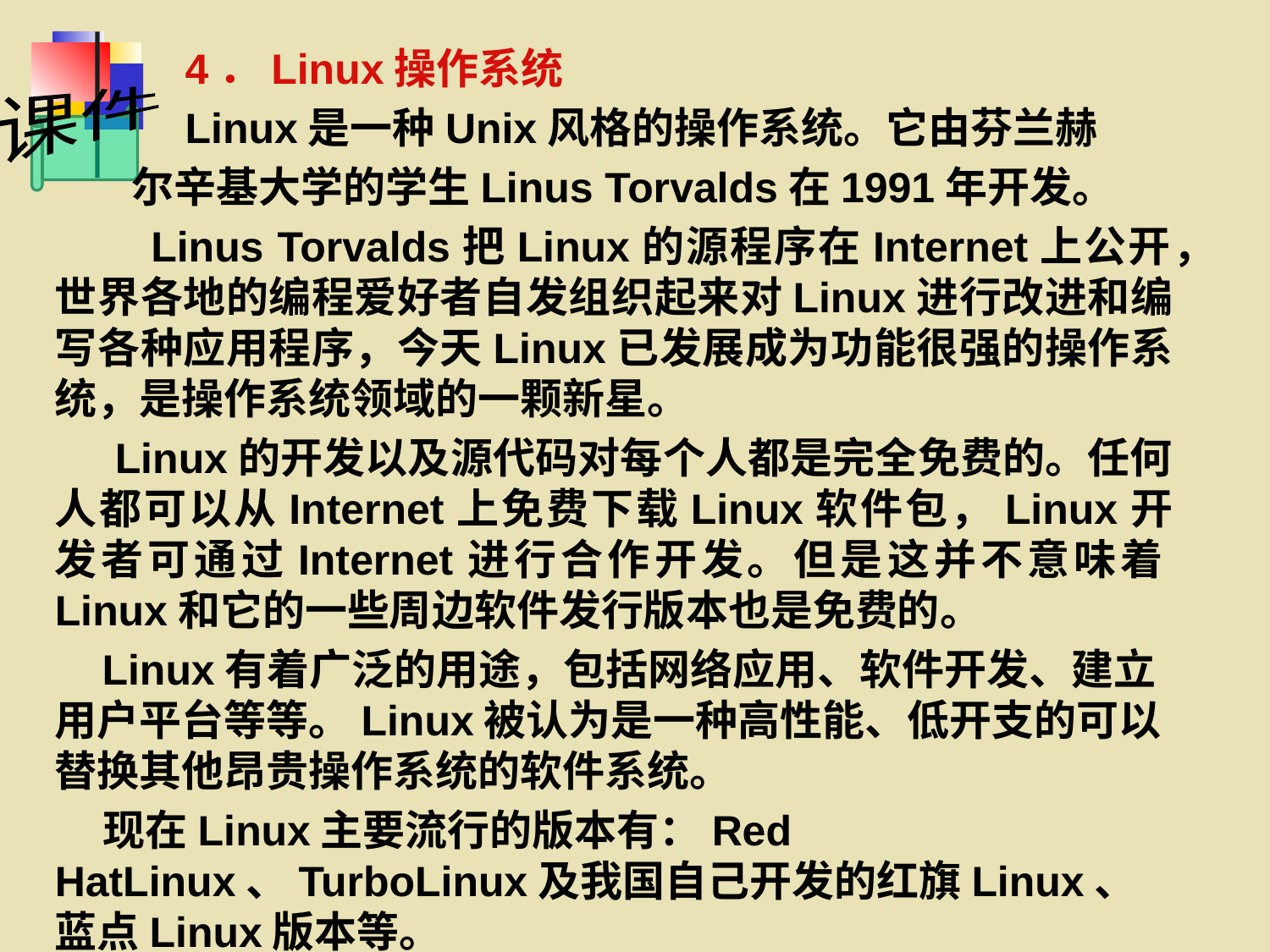

4．Linux操作系统
           Linux是一种Unix风格的操作系统。它由芬兰赫
       尔辛基大学的学生Linus Torvalds在1991年开发。
       Linus Torvalds把Linux的源程序在Internet上公开，世界各地的编程爱好者自发组织起来对Linux进行改进和编写各种应用程序，今天Linux已发展成为功能很强的操作系统，是操作系统领域的一颗新星。
     Linux的开发以及源代码对每个人都是完全免费的。任何人都可以从Internet上免费下载Linux软件包，Linux开发者可通过Internet进行合作开发。但是这并不意味着Linux和它的一些周边软件发行版本也是免费的。
    Linux有着广泛的用途，包括网络应用、软件开发、建立用户平台等等。Linux被认为是一种高性能、低开支的可以替换其他昂贵操作系统的软件系统。
    现在Linux主要流行的版本有：Red HatLinux、TurboLinux及我国自己开发的红旗Linux、蓝点Linux版本等。